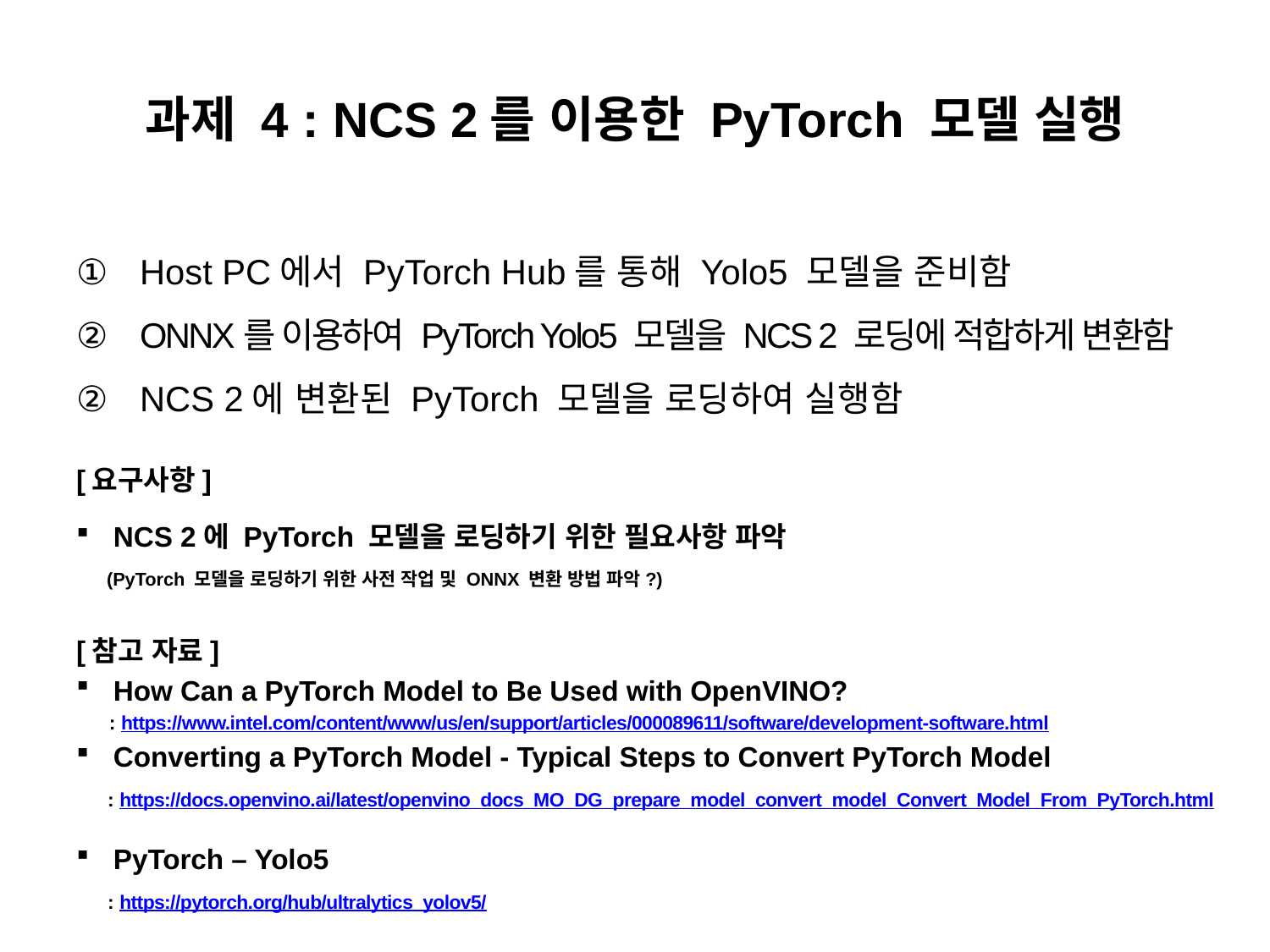

# 과제 4 : NCS 2를 이용한 PyTorch 모델 실행
Host PC에서 PyTorch Hub를 통해 Yolo5 모델을 준비함
ONNX를 이용하여 PyTorch Yolo5 모델을 NCS 2 로딩에 적합하게 변환함
NCS 2에 변환된 PyTorch 모델을 로딩하여 실행함

[요구사항]
NCS 2에 PyTorch 모델을 로딩하기 위한 필요사항 파악
      (PyTorch 모델을 로딩하기 위한 사전 작업 및 ONNX 변환 방법 파악?)

[참고 자료]
How Can a PyTorch Model to Be Used with OpenVINO?
      : https://www.intel.com/content/www/us/en/support/articles/000089611/software/development-software.html
Converting a PyTorch Model - Typical Steps to Convert PyTorch Model
    : https://docs.openvino.ai/latest/openvino_docs_MO_DG_prepare_model_convert_model_Convert_Model_From_PyTorch.html
PyTorch – Yolo5
    : https://pytorch.org/hub/ultralytics_yolov5/